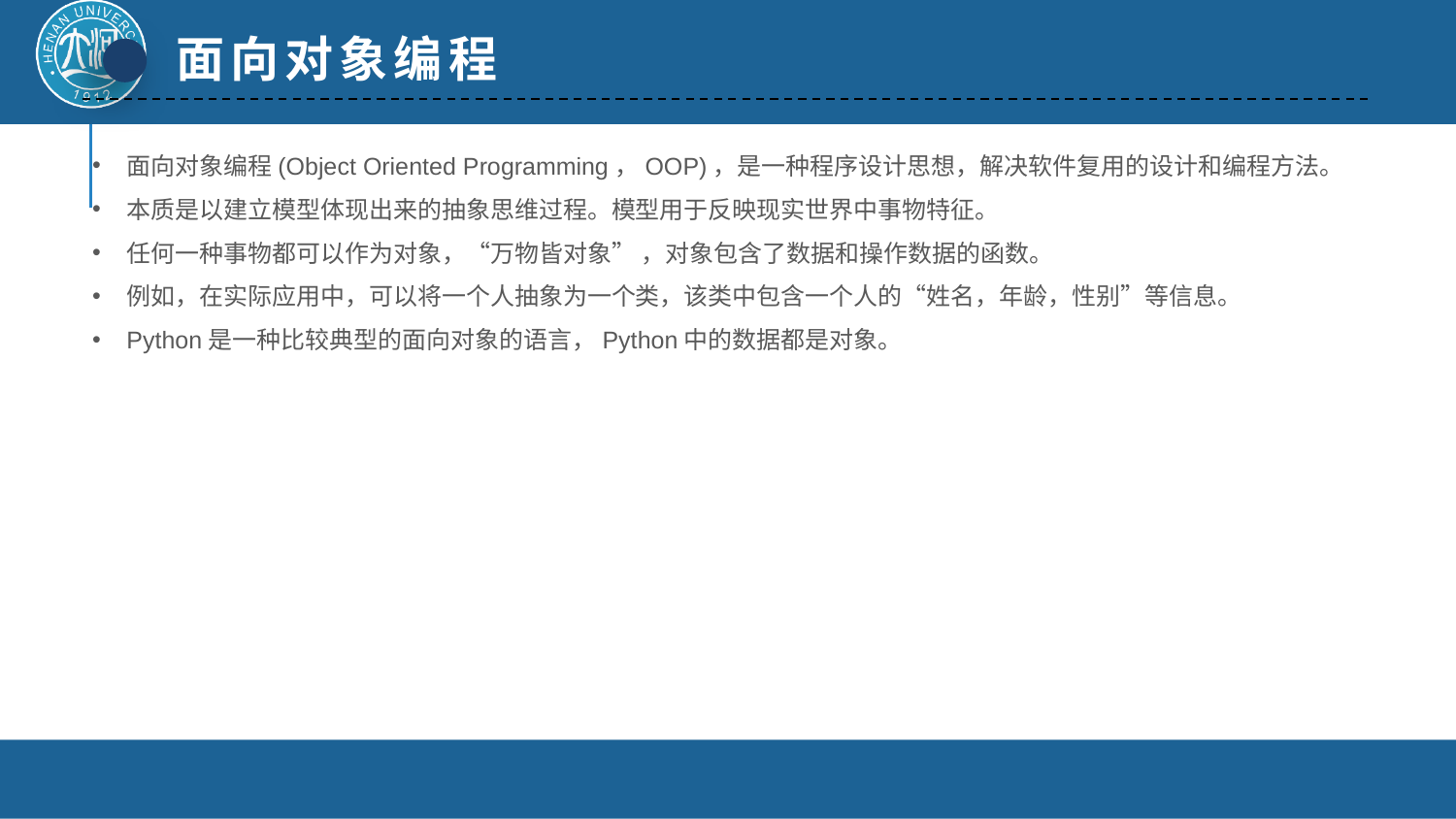

面向对象编程

面向对象编程(Object Oriented Programming，OOP)，是一种程序设计思想，解决软件复用的设计和编程方法。
本质是以建立模型体现出来的抽象思维过程。模型用于反映现实世界中事物特征。
任何一种事物都可以作为对象，“万物皆对象” ，对象包含了数据和操作数据的函数。
例如，在实际应用中，可以将一个人抽象为一个类，该类中包含一个人的“姓名，年龄，性别”等信息。
Python是一种比较典型的面向对象的语言，Python中的数据都是对象。